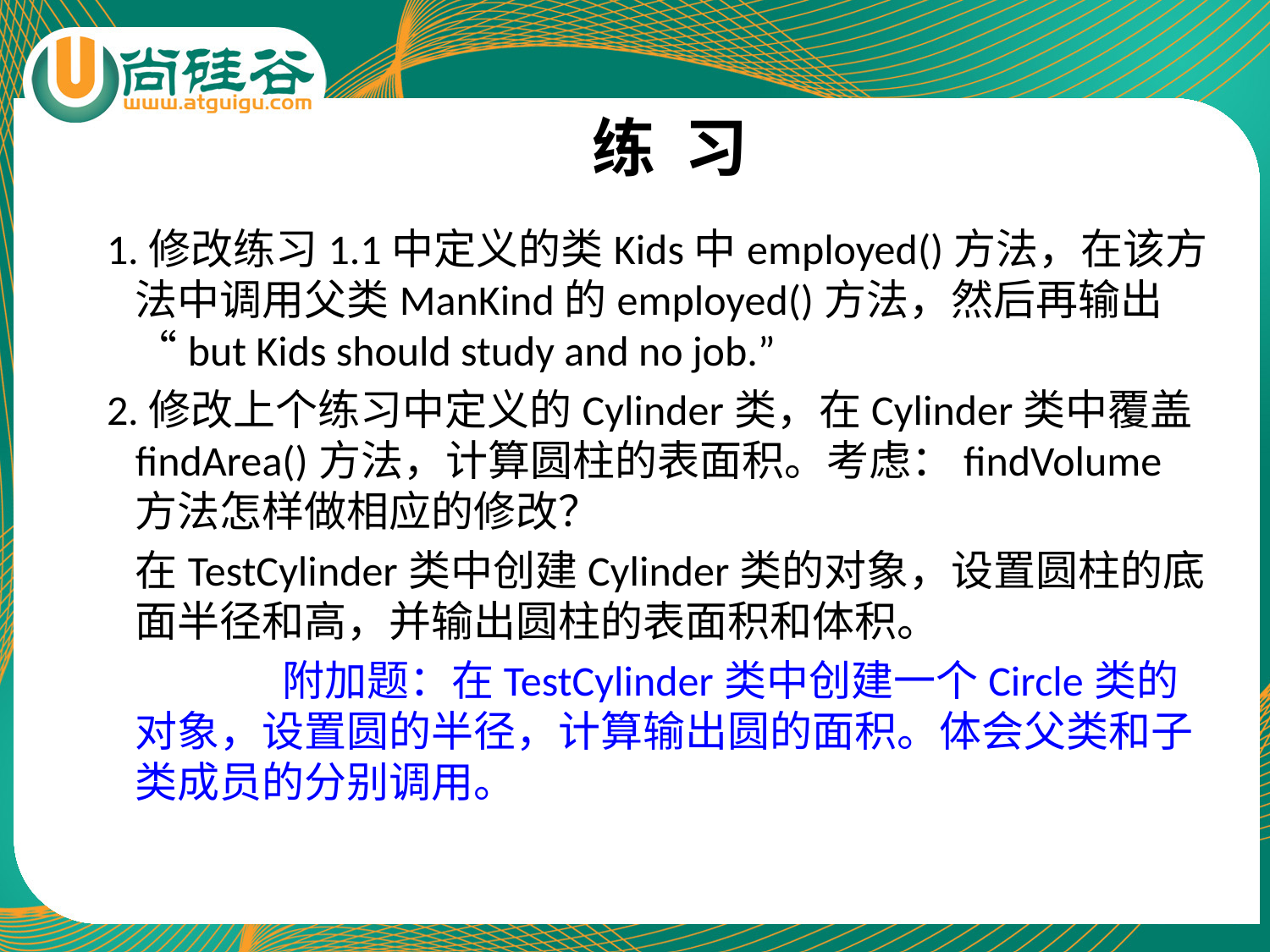

# 练  习
  1.修改练习1.1中定义的类Kids中employed()方法，在该方法中调用父类ManKind的employed()方法，然后再输出“but Kids should study and no job.”
  2.修改上个练习中定义的Cylinder类，在Cylinder类中覆盖findArea()方法，计算圆柱的表面积。考虑：findVolume方法怎样做相应的修改？
	在TestCylinder类中创建Cylinder类的对象，设置圆柱的底面半径和高，并输出圆柱的表面积和体积。
		 附加题：在TestCylinder类中创建一个Circle类的对象，设置圆的半径，计算输出圆的面积。体会父类和子类成员的分别调用。